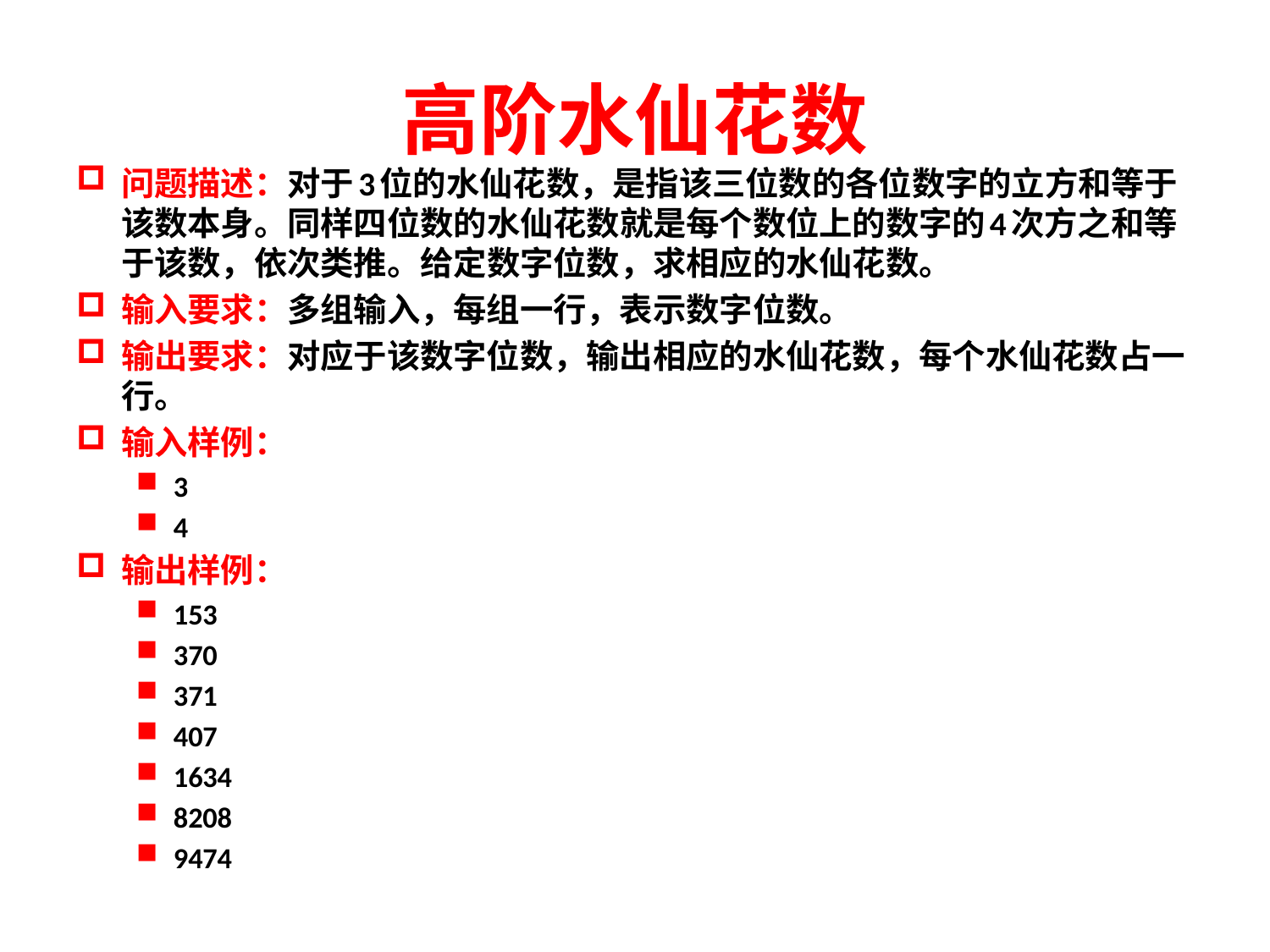

# 高阶水仙花数
问题描述：对于3位的水仙花数，是指该三位数的各位数字的立方和等于该数本身。同样四位数的水仙花数就是每个数位上的数字的4次方之和等于该数，依次类推。给定数字位数，求相应的水仙花数。
输入要求：多组输入，每组一行，表示数字位数。
输出要求：对应于该数字位数，输出相应的水仙花数，每个水仙花数占一行。
输入样例：
3
4
输出样例：
153
370
371
407
1634
8208
9474